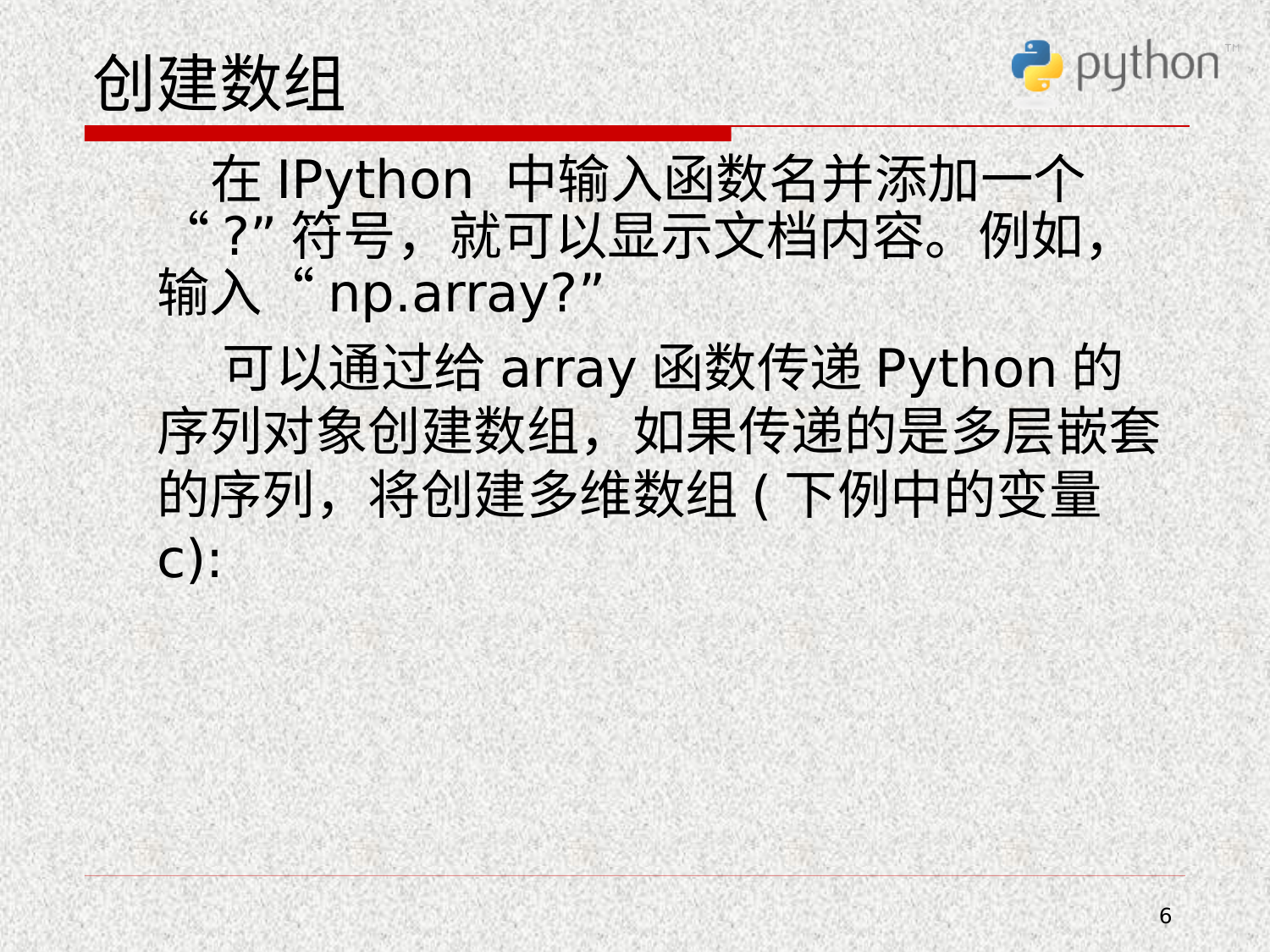

# 创建数组
         在IPython 中输入函数名并添加一个“?”符号，就可以显示文档内容。例如，输入“np.array?”
          可以通过给array函数传递Python的序列对象创建数组，如果传递的是多层嵌套的序列，将创建多维数组(下例中的变量c):
6